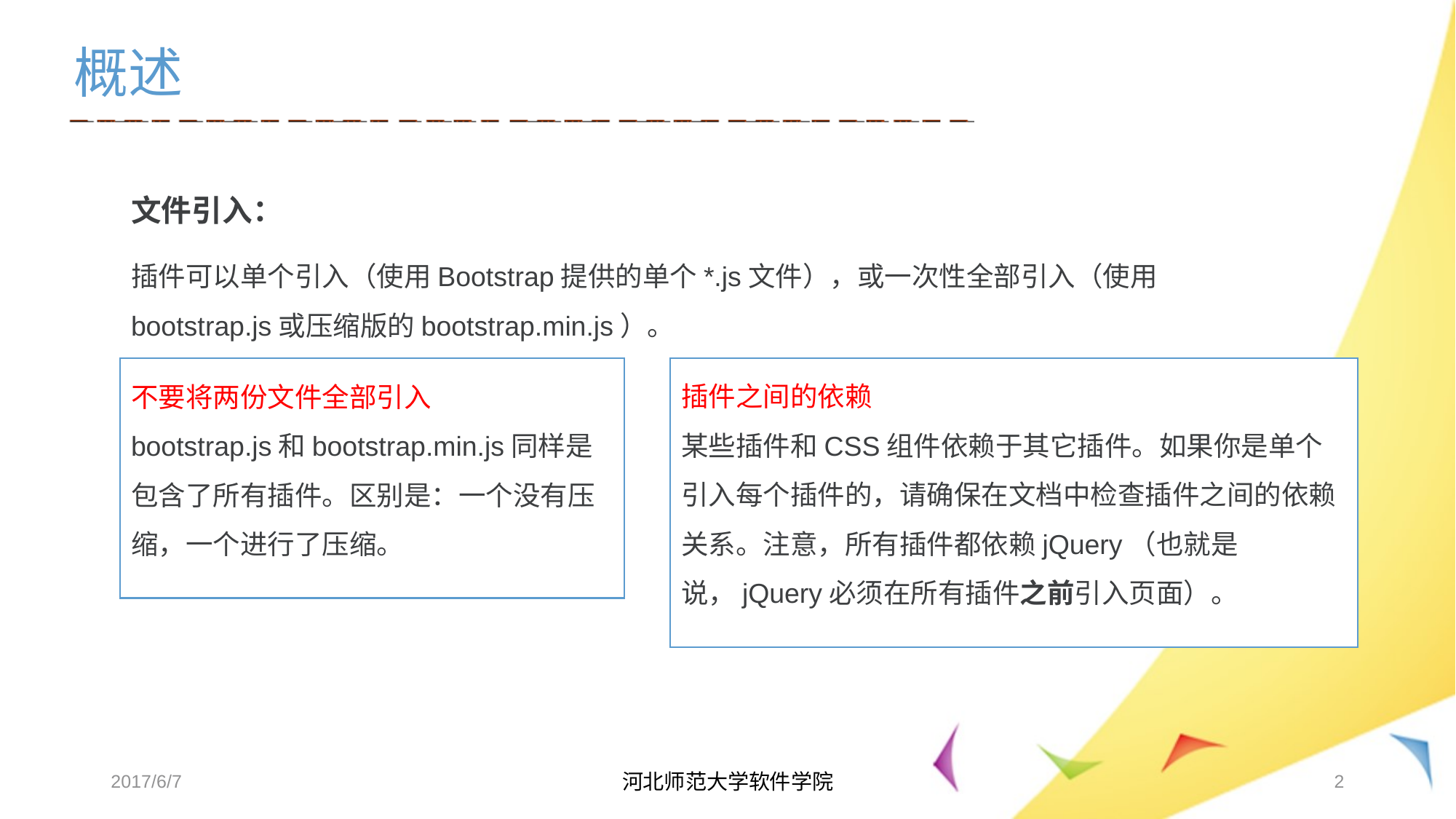

概述
文件引入：
插件可以单个引入（使用Bootstrap提供的单个*.js文件），或一次性全部引入（使用bootstrap.js或压缩版的bootstrap.min.js）。
插件之间的依赖
某些插件和CSS组件依赖于其它插件。如果你是单个引入每个插件的，请确保在文档中检查插件之间的依赖关系。注意，所有插件都依赖jQuery（也就是说，jQuery必须在所有插件之前引入页面）。

不要将两份文件全部引入
bootstrap.js和bootstrap.min.js同样是包含了所有插件。区别是：一个没有压缩，一个进行了压缩。

2017/6/7
河北师范大学软件学院
2